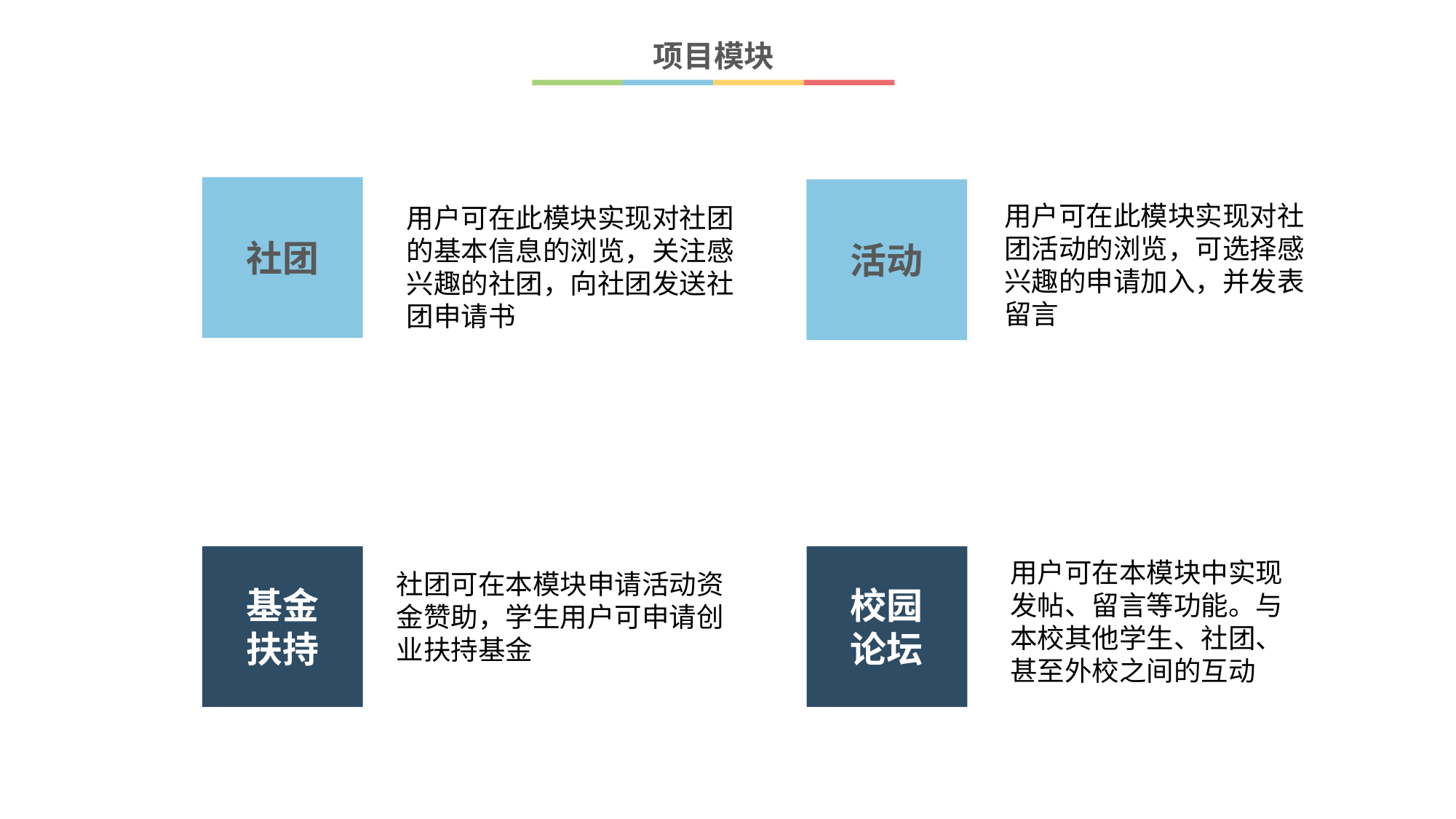

项目模块

社团
活动
用户可在此模块实现对社团活动的浏览，可选择感兴趣的申请加入，并发表留言
用户可在此模块实现对社团的基本信息的浏览，关注感兴趣的社团，向社团发送社团申请书
基金
扶持
校园
论坛
用户可在本模块中实现发帖、留言等功能。与本校其他学生、社团、甚至外校之间的互动
社团可在本模块申请活动资金赞助，学生用户可申请创业扶持基金